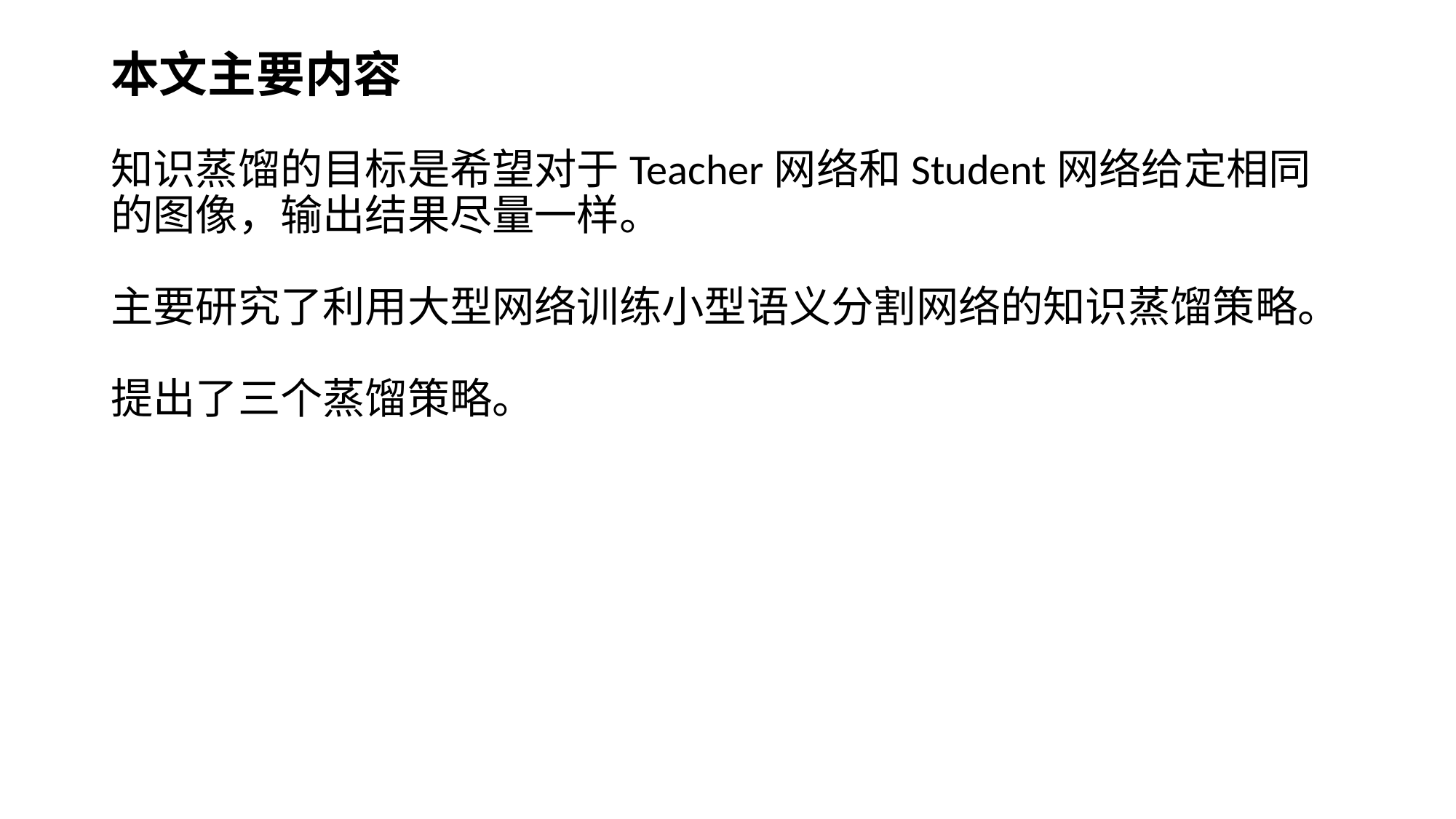

本文主要内容

知识蒸馏的目标是希望对于Teacher网络和Student网络给定相同的图像，输出结果尽量一样。

主要研究了利用大型网络训练小型语义分割网络的知识蒸馏策略。

提出了三个蒸馏策略。